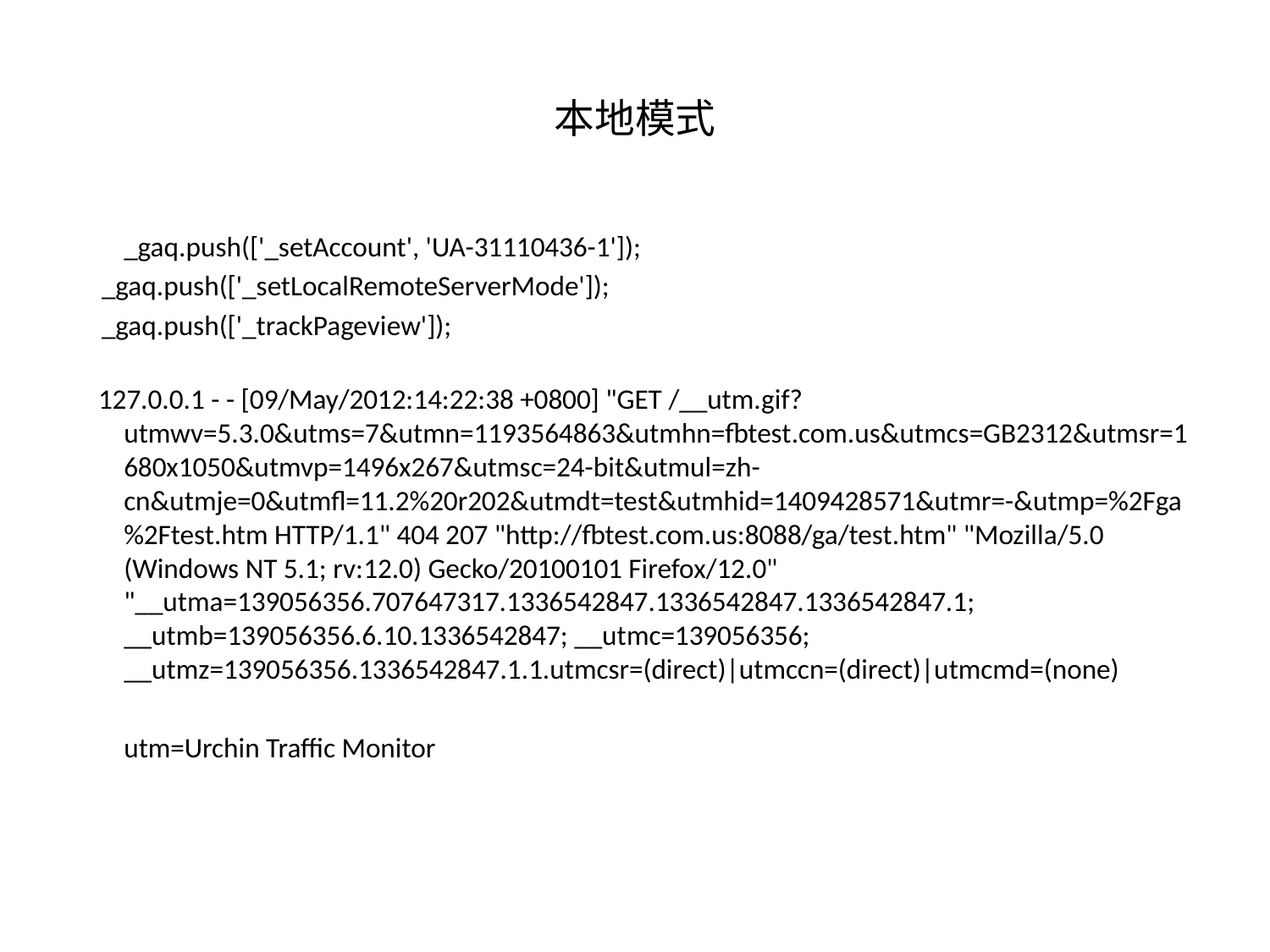

# 本地模式
	_gaq.push(['_setAccount', 'UA-31110436-1']);
    _gaq.push(['_setLocalRemoteServerMode']);
    _gaq.push(['_trackPageview']);

    127.0.0.1 - - [09/May/2012:14:22:38 +0800] "GET /__utm.gif?utmwv=5.3.0&utms=7&utmn=1193564863&utmhn=fbtest.com.us&utmcs=GB2312&utmsr=1680x1050&utmvp=1496x267&utmsc=24-bit&utmul=zh-cn&utmje=0&utmfl=11.2%20r202&utmdt=test&utmhid=1409428571&utmr=-&utmp=%2Fga%2Ftest.htm HTTP/1.1" 404 207 "http://fbtest.com.us:8088/ga/test.htm" "Mozilla/5.0 (Windows NT 5.1; rv:12.0) Gecko/20100101 Firefox/12.0" "__utma=139056356.707647317.1336542847.1336542847.1336542847.1; __utmb=139056356.6.10.1336542847; __utmc=139056356; __utmz=139056356.1336542847.1.1.utmcsr=(direct)|utmccn=(direct)|utmcmd=(none)

	utm=Urchin Traffic Monitor